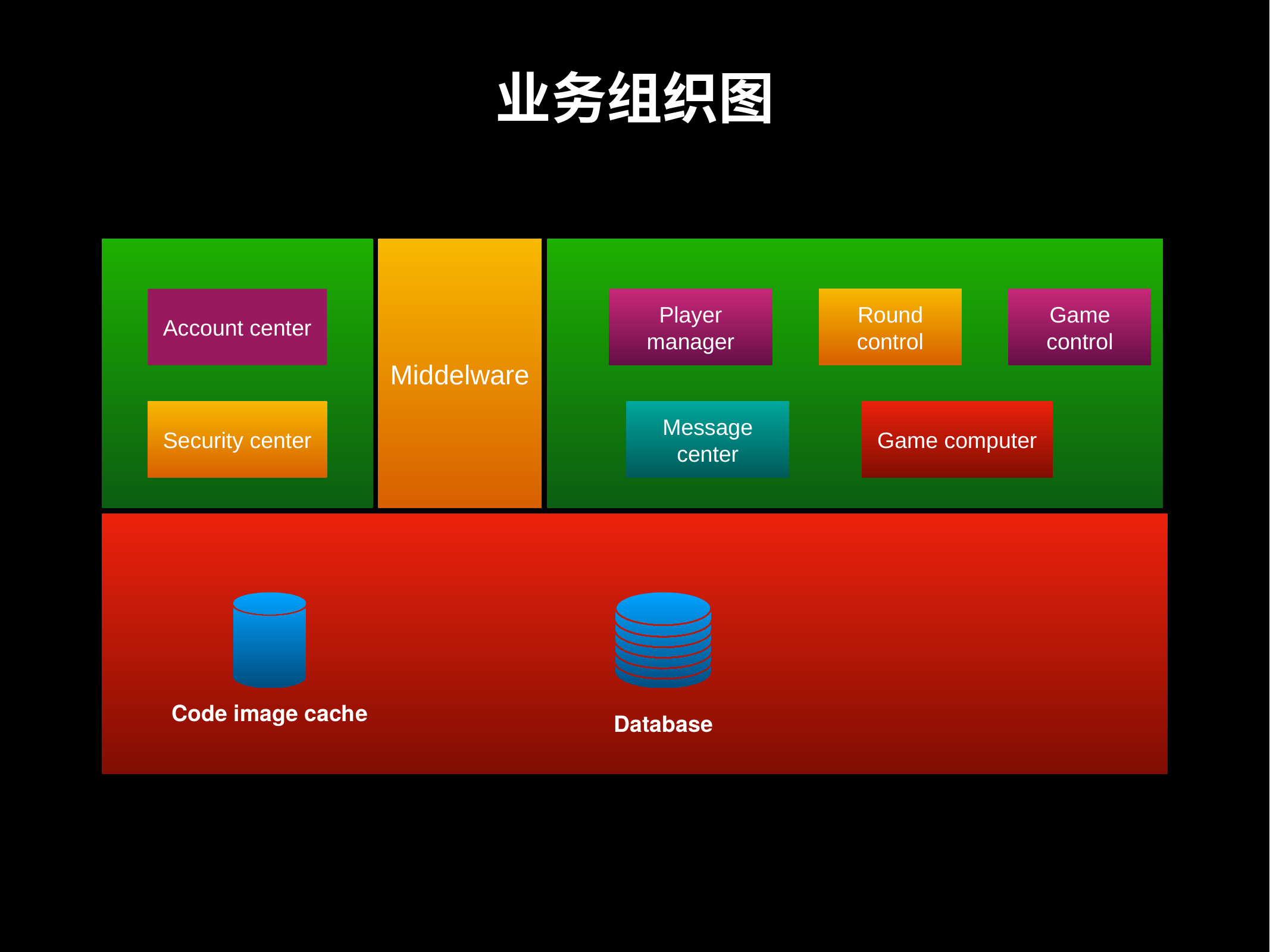

业务组织图

Middelware

Account center
Player manager
Round control
Game control
Security center
Message center
Game computer

Code image cache
Database